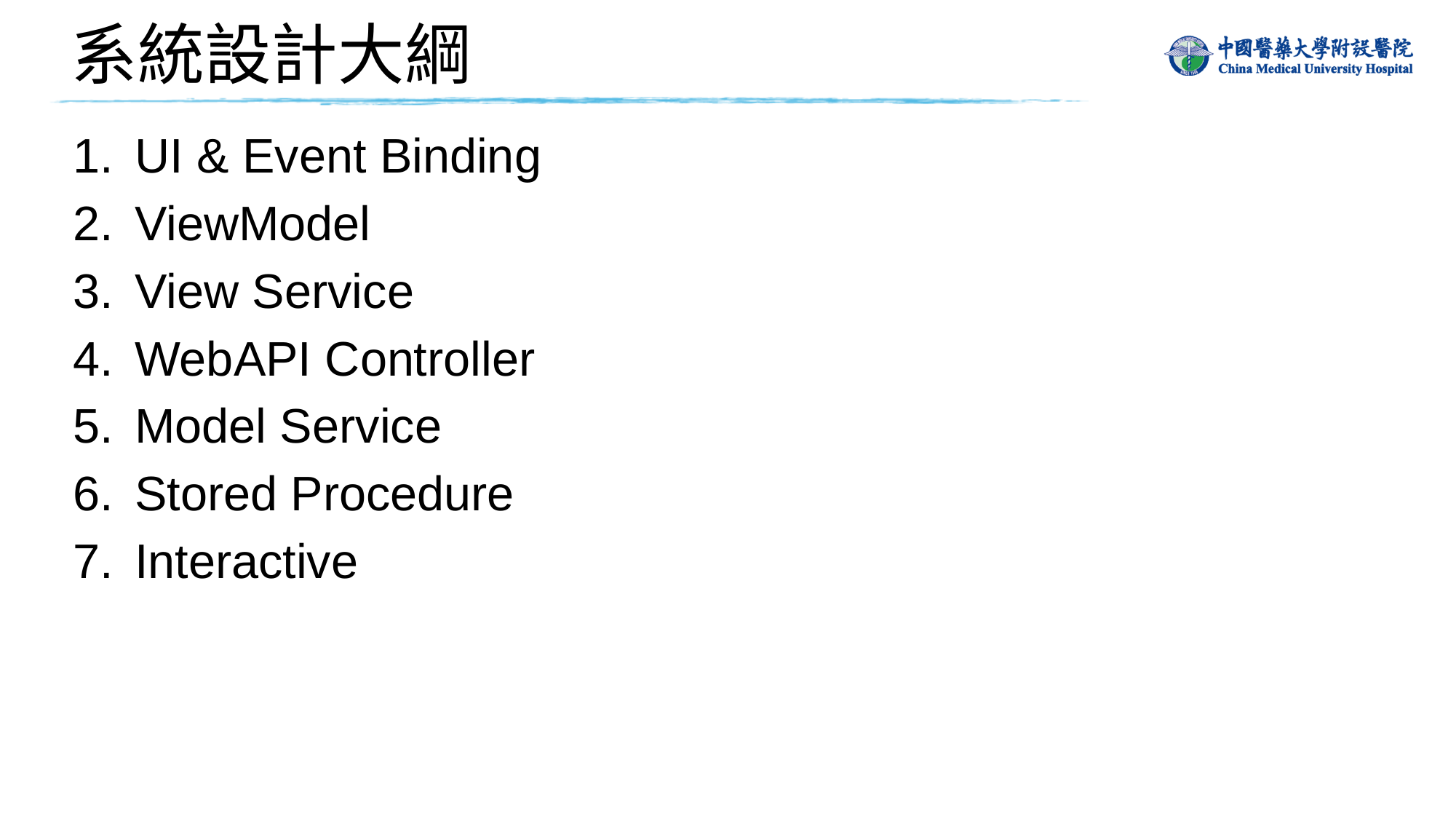

# 系統設計大綱
UI & Event Binding​
ViewModel​
View Service
WebAPI Controller
Model Service
Stored Procedure
Interactive